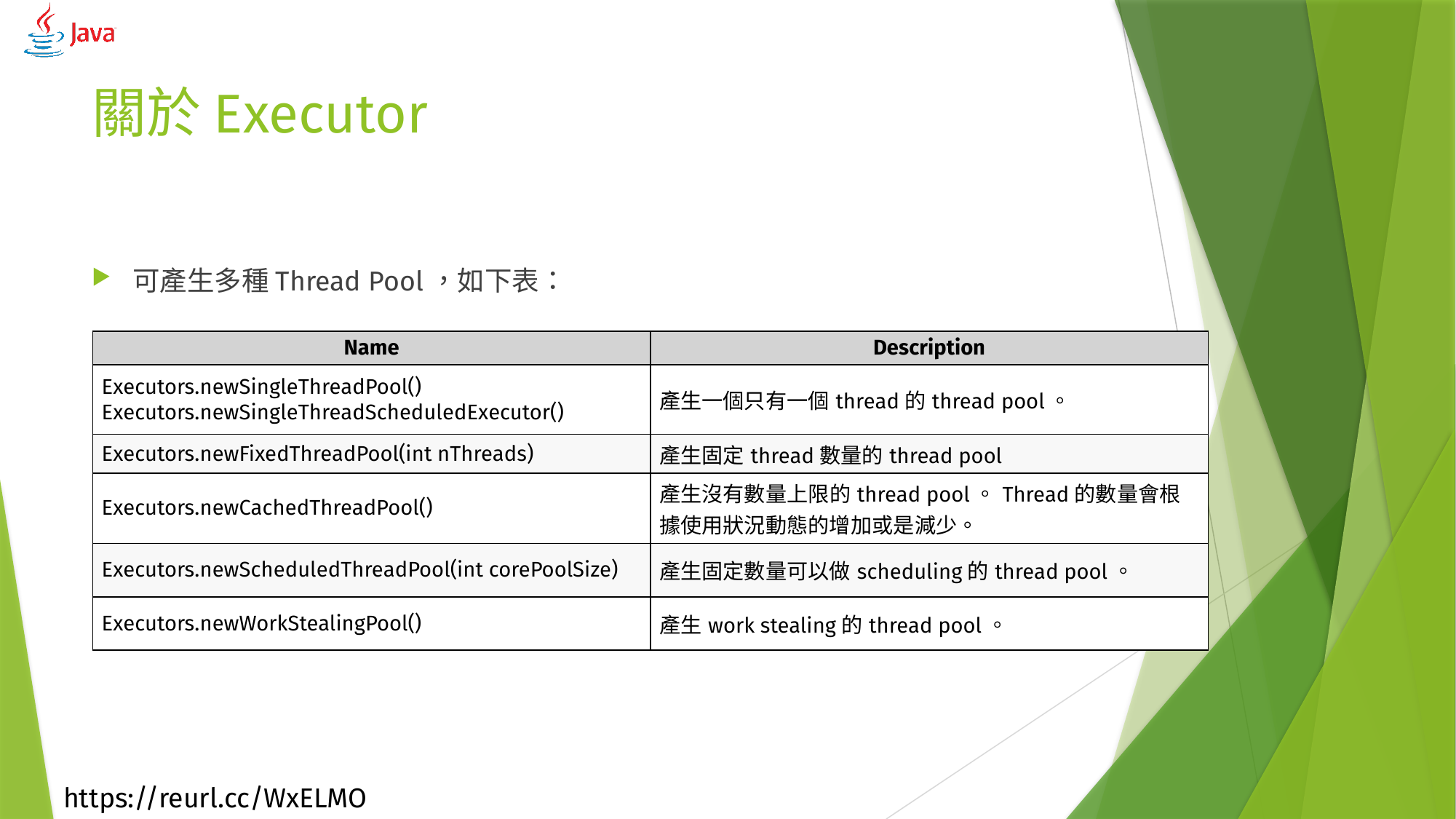

# 關於Executor

可產生多種Thread Pool，如下表：
| Name | Description |
| --- | --- |
| Executors.newSingleThreadPool() Executors.newSingleThreadScheduledExecutor() | 產生一個只有一個thread的thread pool。 |
| Executors.newFixedThreadPool(int nThreads) | 產生固定thread數量的thread pool |
| Executors.newCachedThreadPool() | 產生沒有數量上限的thread pool。Thread的數量會根據使用狀況動態的增加或是減少。 |
| Executors.newScheduledThreadPool(int corePoolSize) | 產生固定數量可以做scheduling的thread pool。 |
| Executors.newWorkStealingPool() | 產生work stealing的thread pool。 |